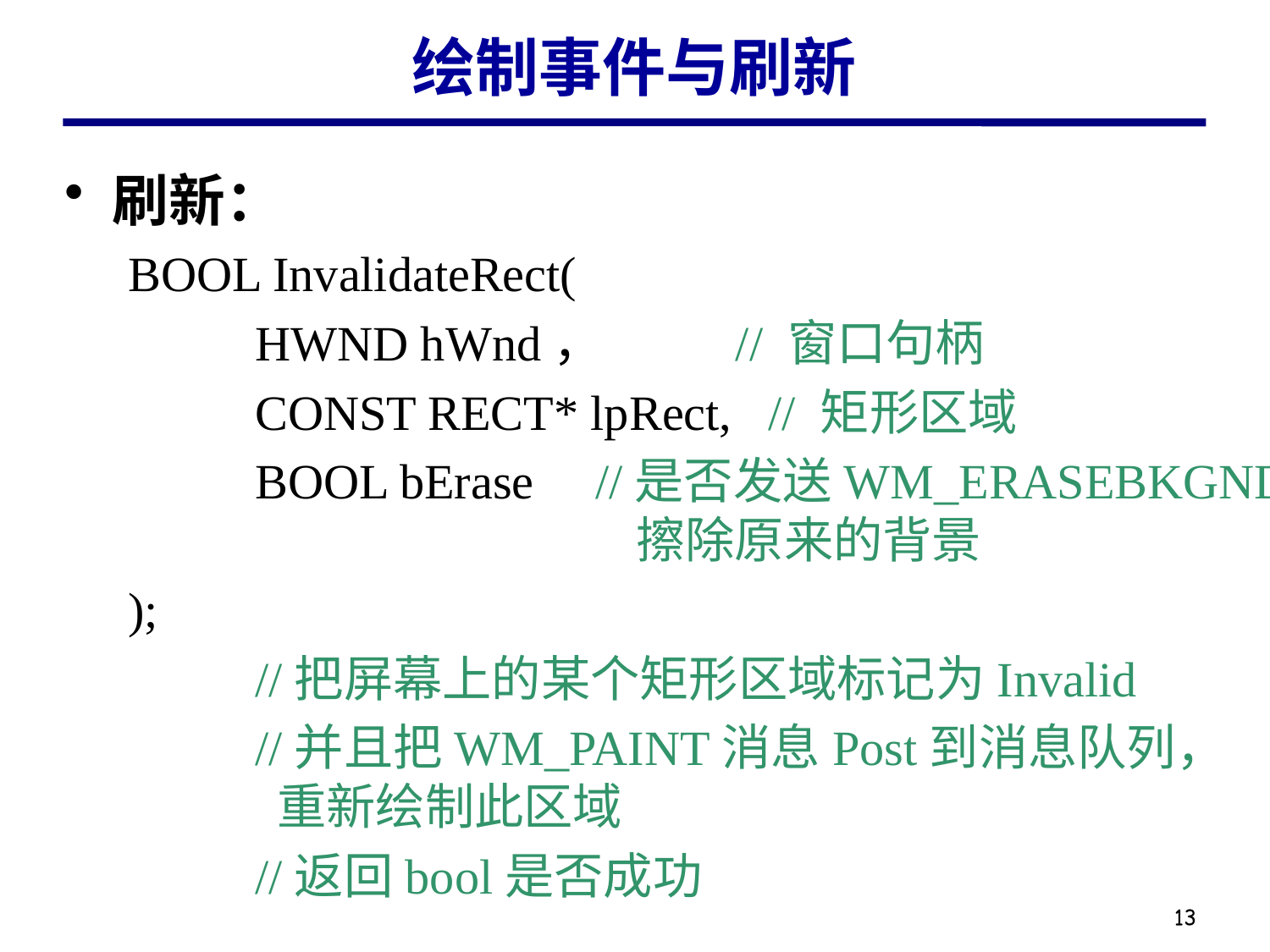

# 绘制事件与刷新
刷新：
BOOL InvalidateRect(
	HWND hWnd，           // 窗口句柄
	CONST RECT* lpRect,   // 矩形区域
	BOOL bErase     //是否发送WM_ERASEBKGND
				擦除原来的背景
);
	//把屏幕上的某个矩形区域标记为Invalid
	//并且把WM_PAINT消息Post到消息队列，
	  重新绘制此区域
	//返回bool是否成功